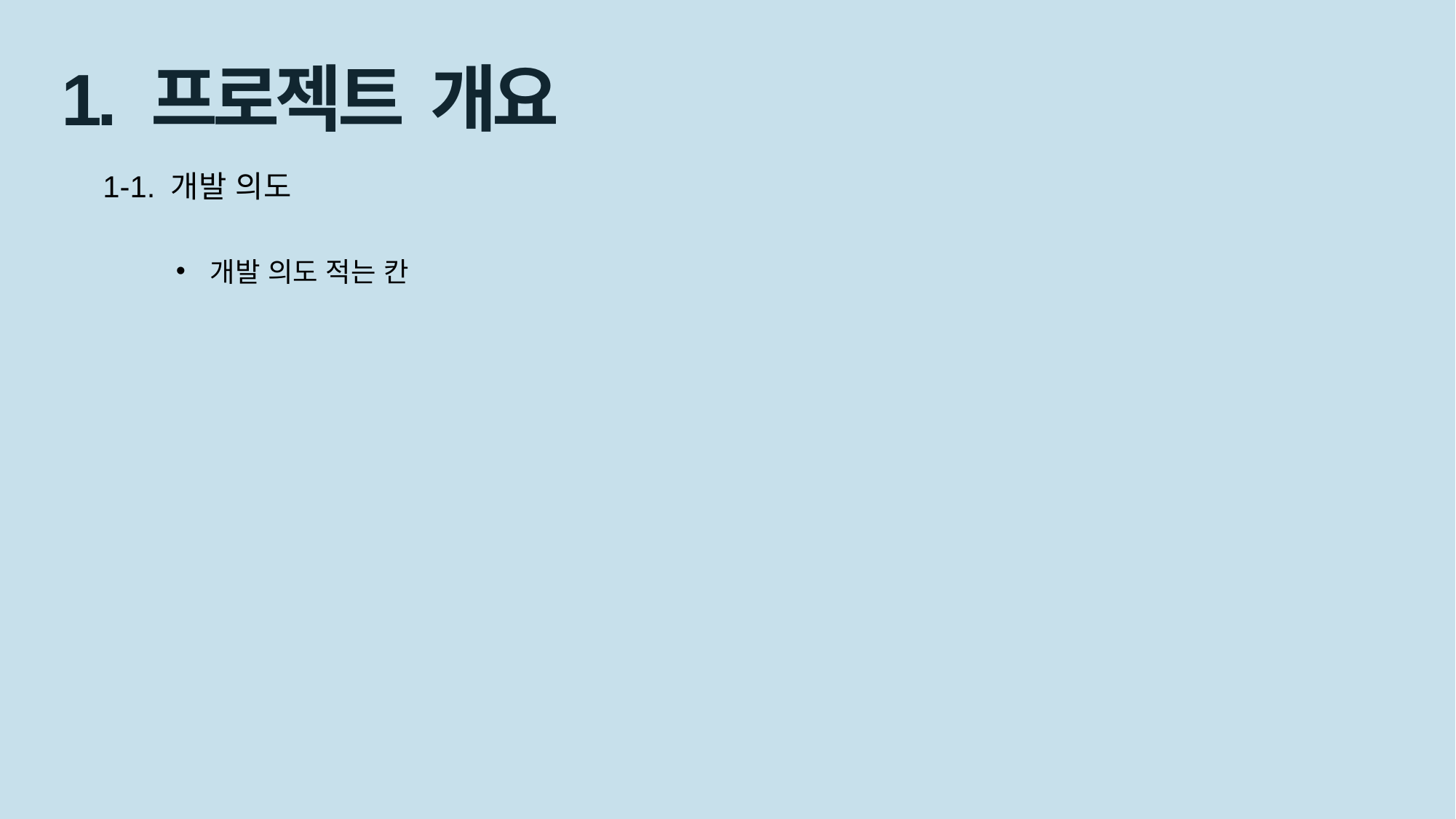

1. 프로젝트 개요
1-1. 개발 의도
개발 의도 적는 칸